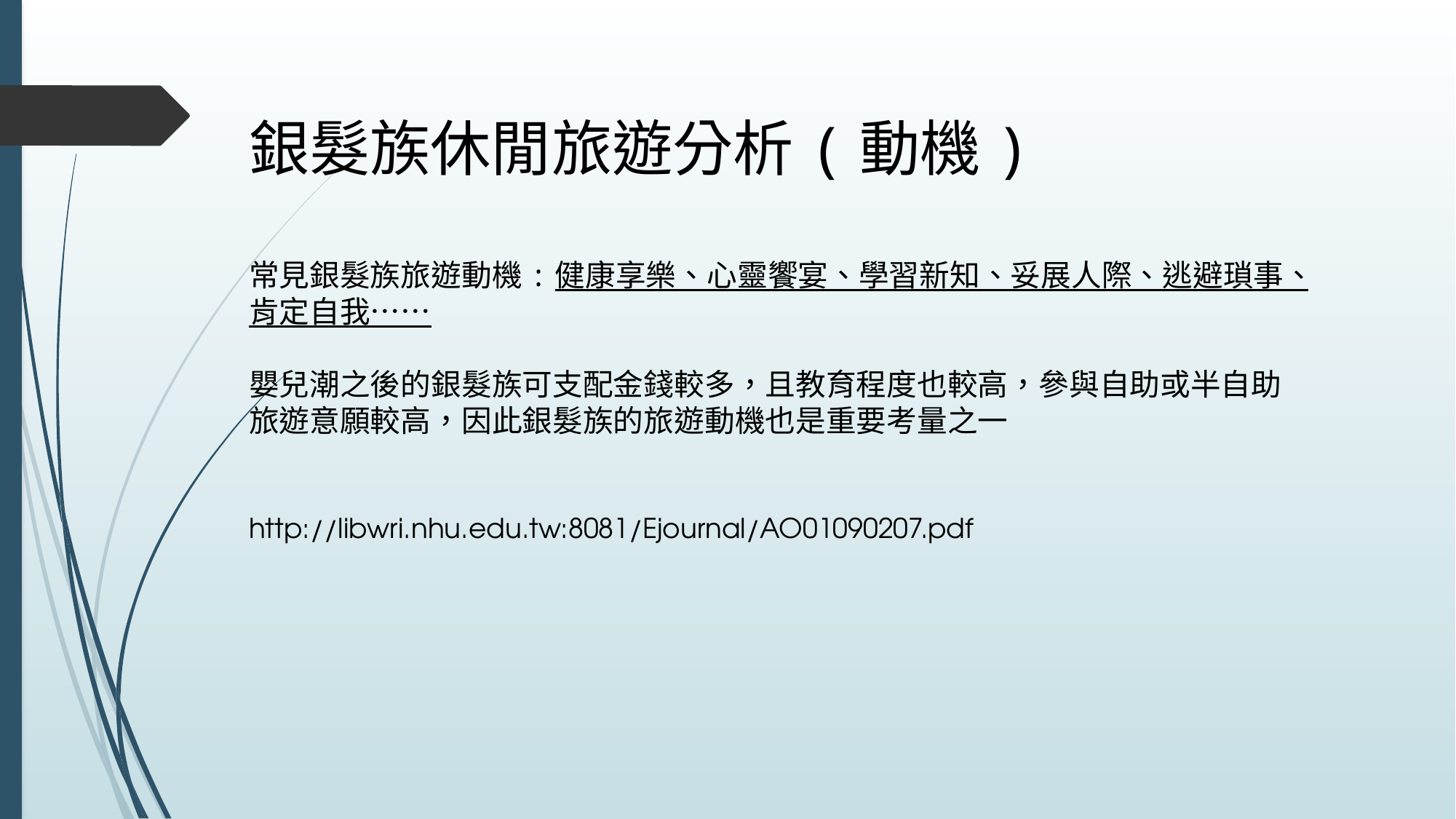

銀髮族休閒旅遊分析(動機)

常見銀髮族旅遊動機:健康享樂、心靈饗宴、學習新知、妥展人際、逃避瑣事、肯定自我……

嬰兒潮之後的銀髮族可支配金錢較多，且教育程度也較高，參與自助或半自助旅遊意願較高，因此銀髮族的旅遊動機也是重要考量之一

http://libwri.nhu.edu.tw:8081/Ejournal/AO01090207.pdf